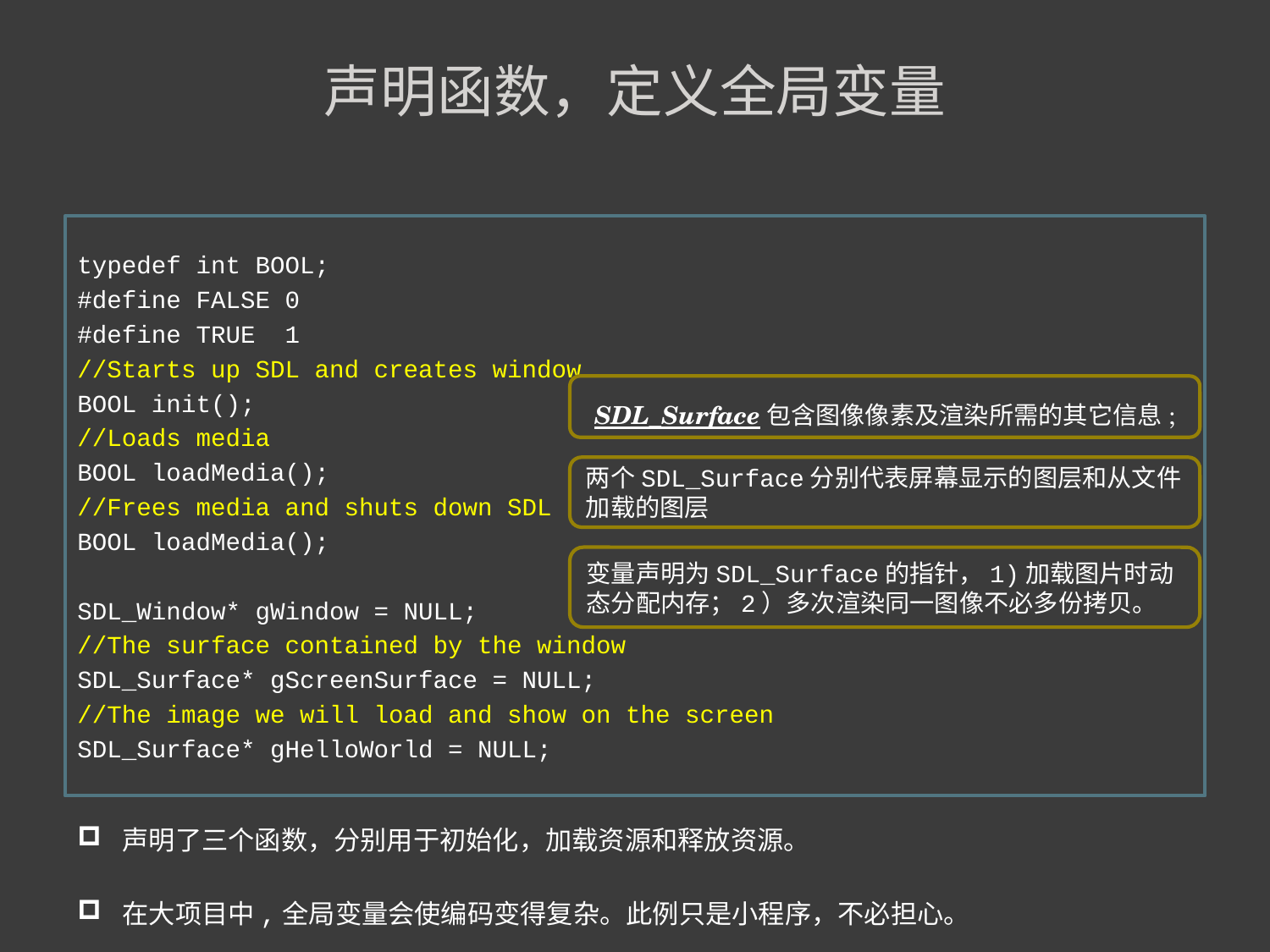

声明函数，定义全局变量
typedef int BOOL;
#define FALSE 0
#define TRUE  1
//Starts up SDL and creates window
BOOL init();
//Loads media
BOOL loadMedia();
//Frees media and shuts down SDL
BOOL loadMedia();

SDL_Window* gWindow = NULL;
//The surface contained by the window
SDL_Surface* gScreenSurface = NULL;
//The image we will load and show on the screen
SDL_Surface* gHelloWorld = NULL;
SDL_Surface包含图像像素及渲染所需的其它信息;
两个SDL_Surface分别代表屏幕显示的图层和从文件加载的图层
变量声明为SDL_Surface的指针，1)加载图片时动态分配内存；2）多次渲染同一图像不必多份拷贝。

声明了三个函数，分别用于初始化，加载资源和释放资源。

在大项目中,全局变量会使编码变得复杂。此例只是小程序，不必担心。